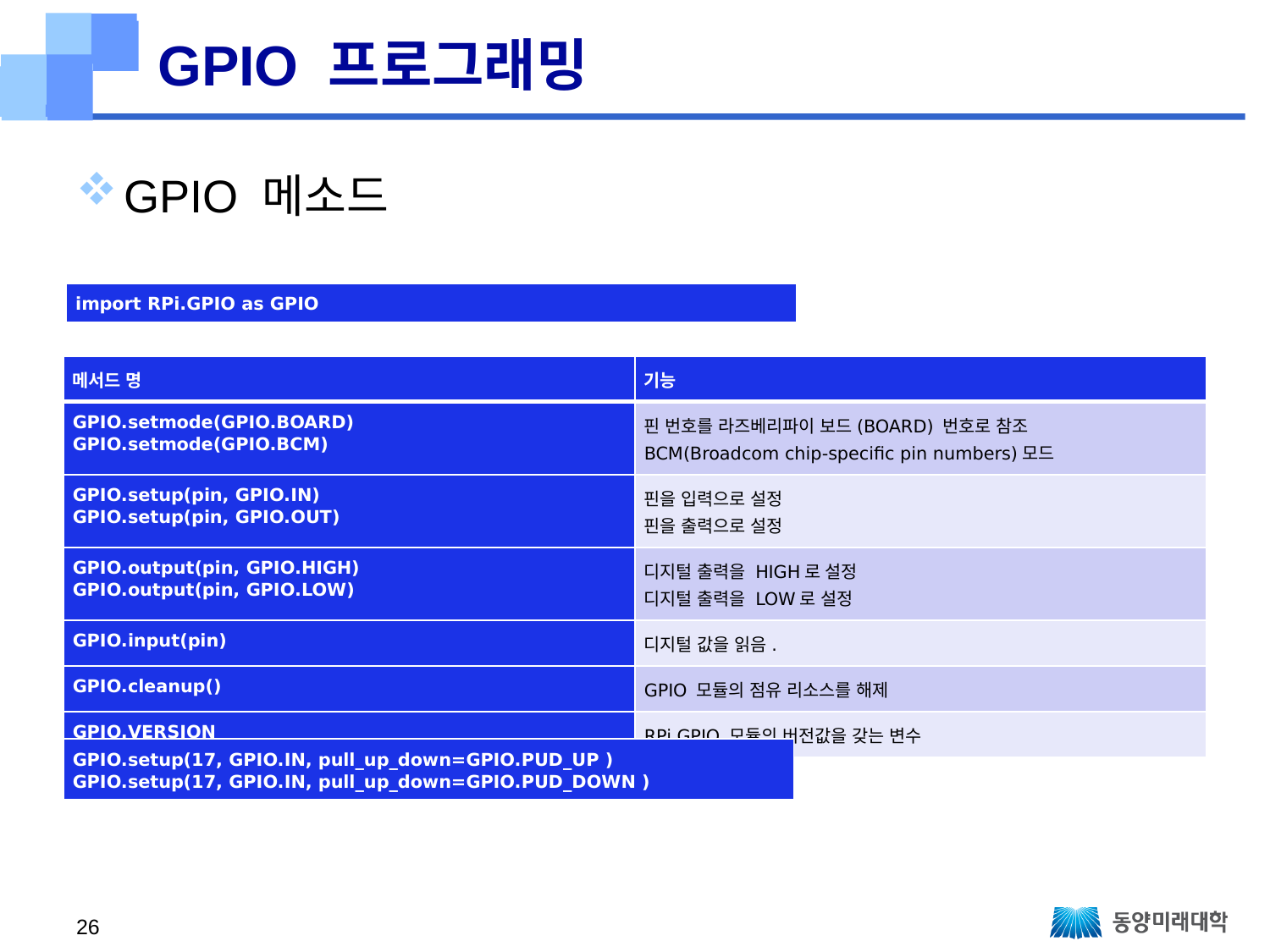

# GPIO 프로그래밍
GPIO 메소드

| import RPi.GPIO as GPIO |
| --- |
| 메서드 명 | 기능 |
| --- | --- |
| GPIO.setmode(GPIO.BOARD) GPIO.setmode(GPIO.BCM) | 핀 번호를 라즈베리파이 보드(BOARD) 번호로 참조 BCM(Broadcom chip-specific pin numbers)모드 |
| GPIO.setup(pin, GPIO.IN) GPIO.setup(pin, GPIO.OUT) | 핀을 입력으로 설정 핀을 출력으로 설정 |
| GPIO.output(pin, GPIO.HIGH) GPIO.output(pin, GPIO.LOW) | 디지털 출력을 HIGH로 설정 디지털 출력을 LOW로 설정 |
| GPIO.input(pin) | 디지털 값을 읽음. |
| GPIO.cleanup() | GPIO 모듈의 점유 리소스를 해제 |
| GPIO.VERSION | RPi.GPIO 모듈의 버전값을 갖는 변수 |
| GPIO.setup(17, GPIO.IN, pull\_up\_down=GPIO.PUD\_UP ) GPIO.setup(17, GPIO.IN, pull\_up\_down=GPIO.PUD\_DOWN ) |
| --- |
26